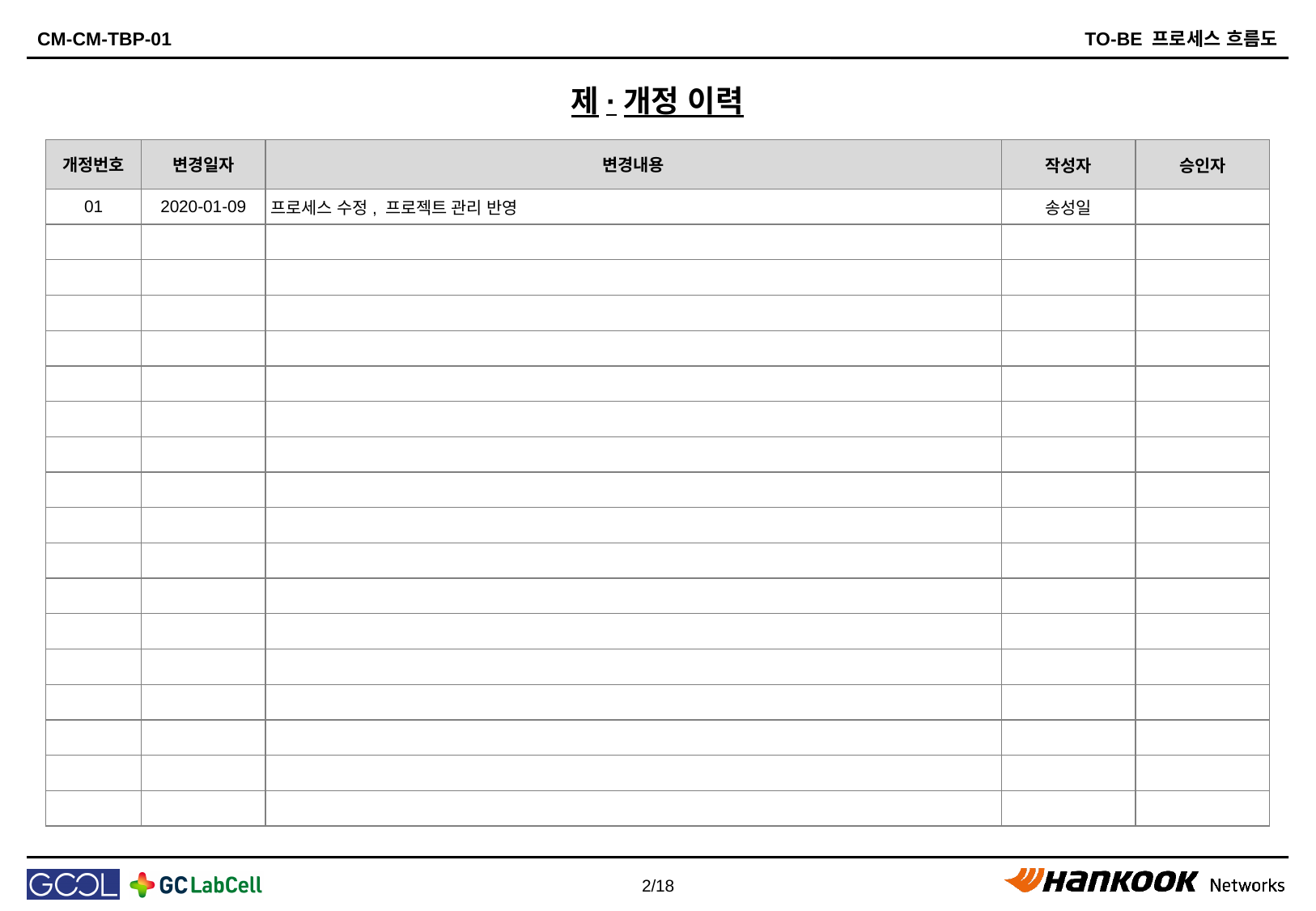

제·개정 이력
| 개정번호 | 변경일자 | 변경내용 | 작성자 | 승인자 |
| --- | --- | --- | --- | --- |
| 01 | 2020-01-09 | 프로세스 수정, 프로젝트 관리 반영 | 송성일 |  |
|  |  |  |  |  |
|  |  |  |  |  |
|  |  |  |  |  |
|  |  |  |  |  |
|  |  |  |  |  |
|  |  |  |  |  |
|  |  |  |  |  |
|  |  |  |  |  |
|  |  |  |  |  |
|  |  |  |  |  |
|  |  |  |  |  |
|  |  |  |  |  |
|  |  |  |  |  |
|  |  |  |  |  |
|  |  |  |  |  |
|  |  |  |  |  |
|  |  |  |  |  |